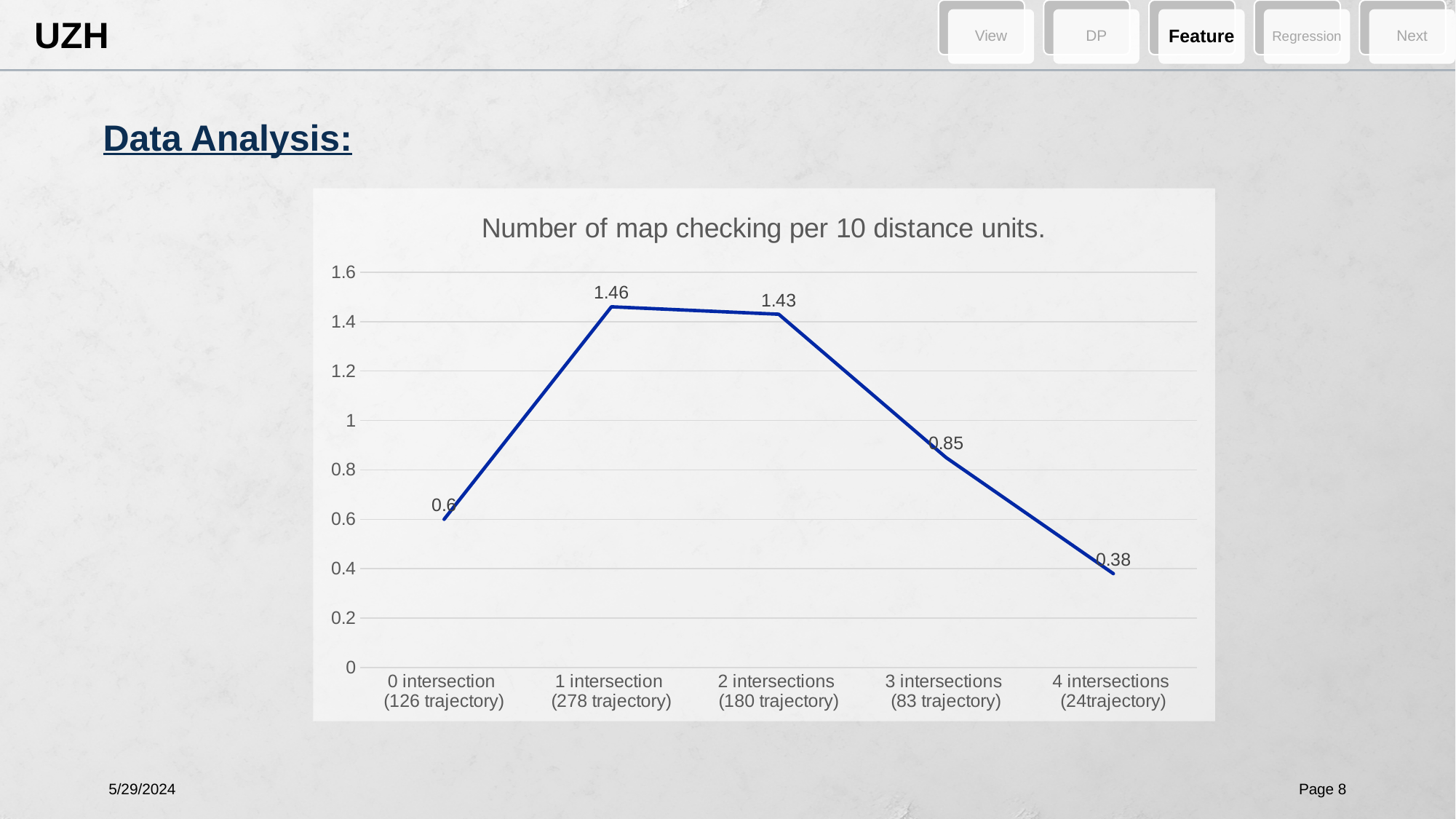

View
DP
Feature
Regression
Next
Data Analysis:

### Chart: Number of map checking per 10 distance units.

| Category | 系列 1 |
|---|---|
| 0 intersection
(126 trajectory) | 0.6 |
| 1 intersection
(278 trajectory) | 1.46 |
| 2 intersections
(180 trajectory) | 1.43 |
| 3 intersections
(83 trajectory) | 0.85 |
| 4 intersections
(24trajectory) | 0.38 |
5/29/2024
Page 8